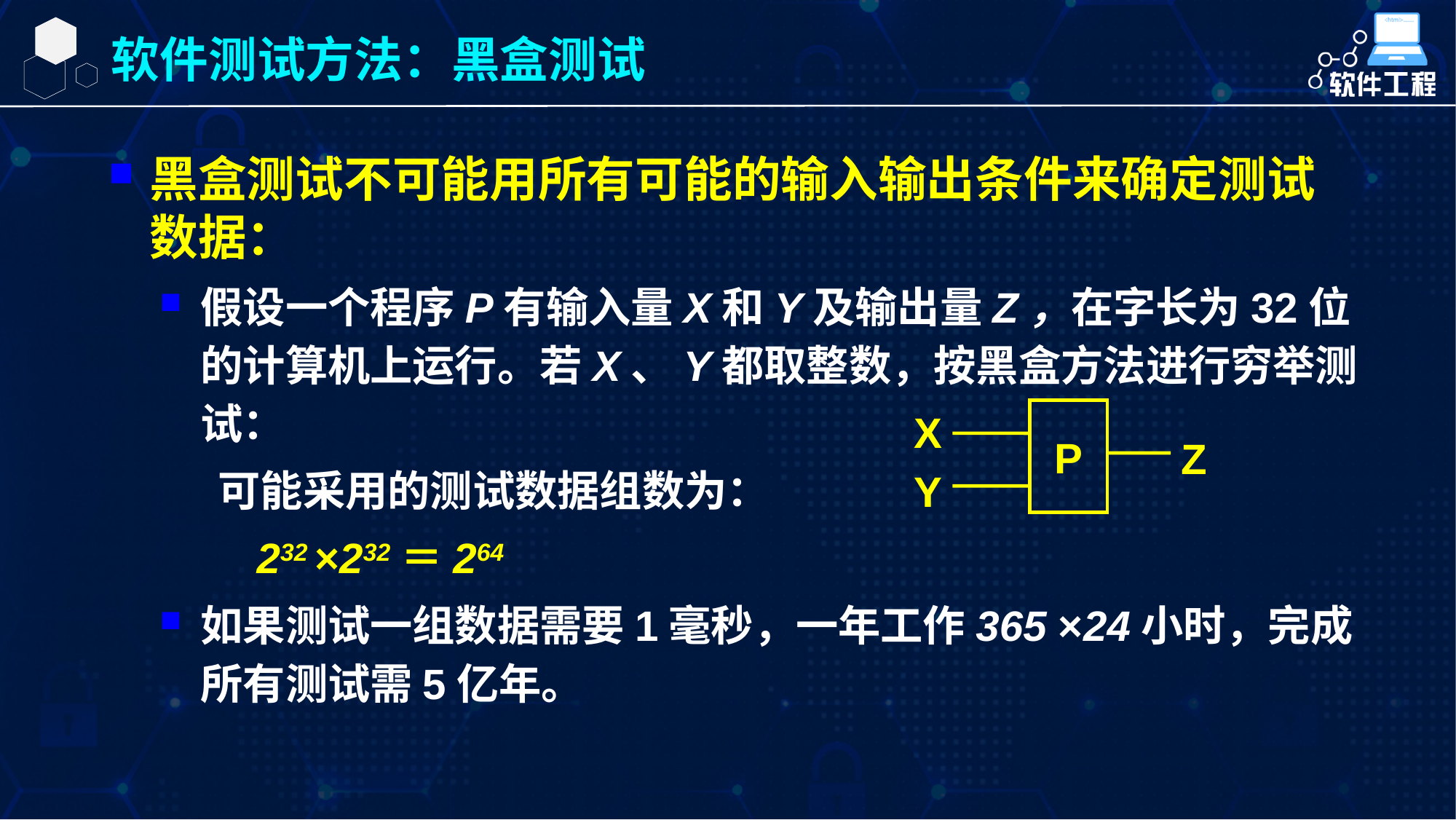

软件测试方法：黑盒测试
黑盒测试不可能用所有可能的输入输出条件来确定测试数据：
假设一个程序P有输入量X和Y及输出量Z，在字长为32位的计算机上运行。若X、Y都取整数，按黑盒方法进行穷举测试：
     可能采用的测试数据组数为：
           232 ×232＝264
如果测试一组数据需要1毫秒，一年工作365 ×24小时，完成所有测试需5亿年。
X
P
Z

Y